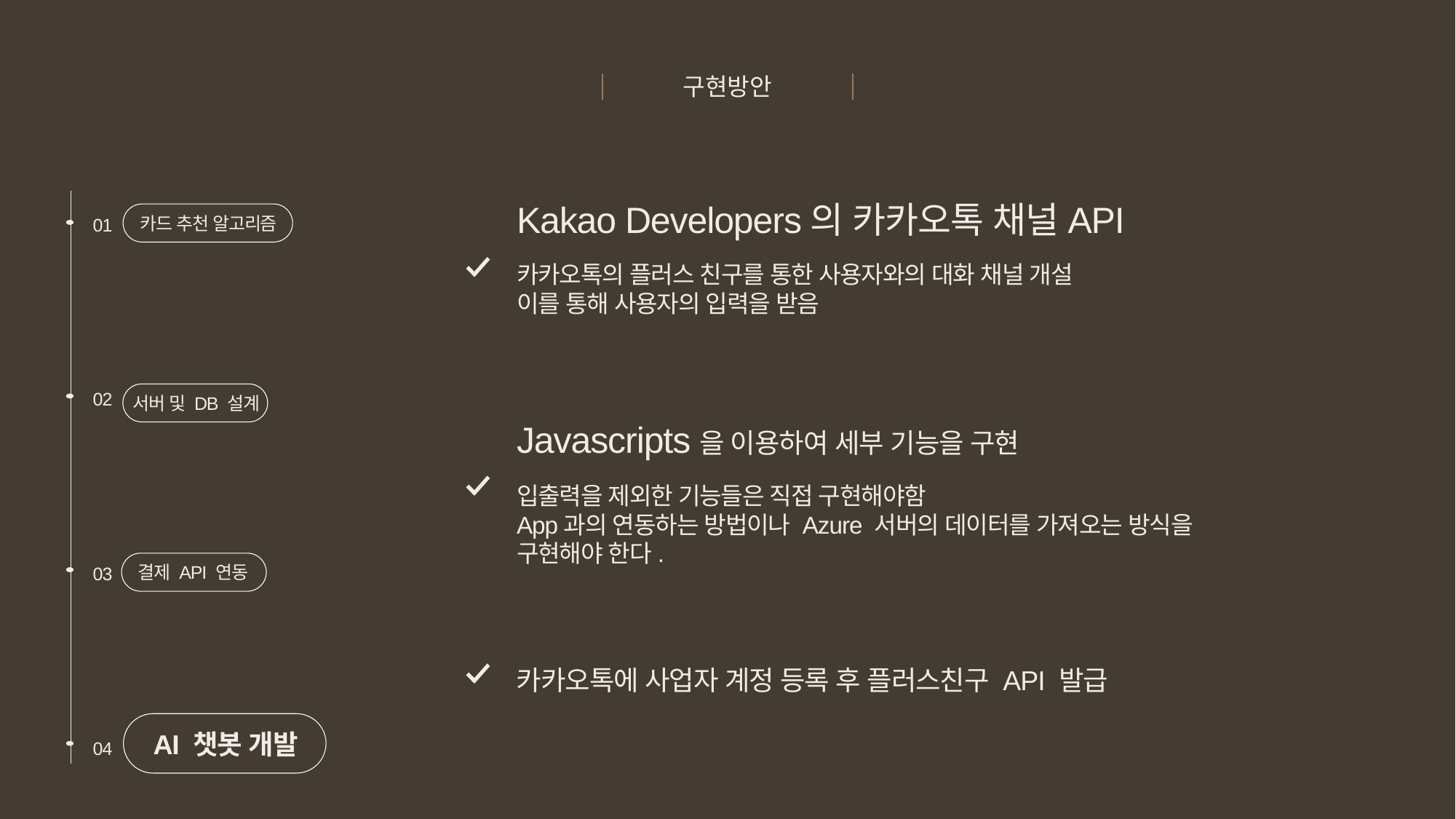

구현방안
Kakao Developers의 카카오톡 채널API

카카오톡의 플러스 친구를 통한 사용자와의 대화 채널 개설
이를 통해 사용자의 입력을 받음
01

카드 추천 알고리즘
02

서버 및 DB 설계
Javascripts을 이용하여 세부 기능을 구현

입출력을 제외한 기능들은 직접 구현해야함
App과의 연동하는 방법이나 Azure 서버의 데이터를 가져오는 방식을 구현해야 한다.

03

결제 API 연동
카카오톡에 사업자 계정 등록 후 플러스친구 API 발급

AI 챗봇 개발
04